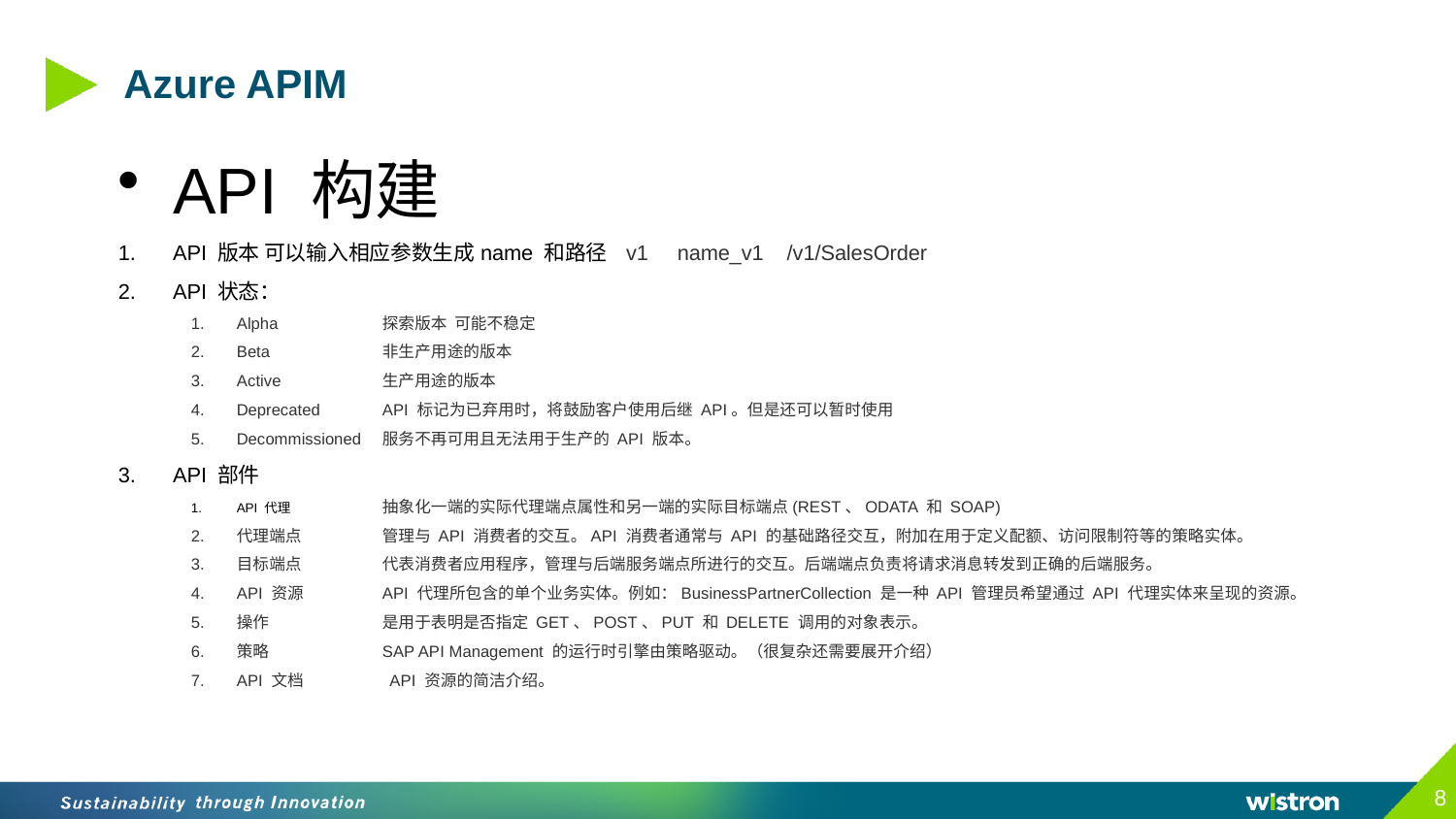

Azure APIM
API 构建
API 版本 可以输入相应参数生成name 和路径   v1     name_v1    /v1/SalesOrder
API 状态：
Alpha 	探索版本  可能不稳定
Beta	非生产用途的版本
Active	生产用途的版本
Deprecated	API 标记为已弃用时，将鼓励客户使用后继 API。但是还可以暂时使用
Decommissioned	服务不再可用且无法用于生产的 API 版本。
API 部件
API 代理    	抽象化一端的实际代理端点属性和另一端的实际目标端点(REST、ODATA 和 SOAP)
代理端点	管理与 API 消费者的交互。API 消费者通常与 API 的基础路径交互，附加在用于定义配额、访问限制符等的策略实体。
目标端点	代表消费者应用程序，管理与后端服务端点所进行的交互。后端端点负责将请求消息转发到正确的后端服务。
API 资源	API 代理所包含的单个业务实体。例如：BusinessPartnerCollection 是一种 API 管理员希望通过 API 代理实体来呈现的资源。
操作	是用于表明是否指定 GET、POST、PUT 和 DELETE 调用的对象表示。
策略	SAP API Management 的运行时引擎由策略驱动。（很复杂还需要展开介绍）
API 文档	 API 资源的简洁介绍。

8